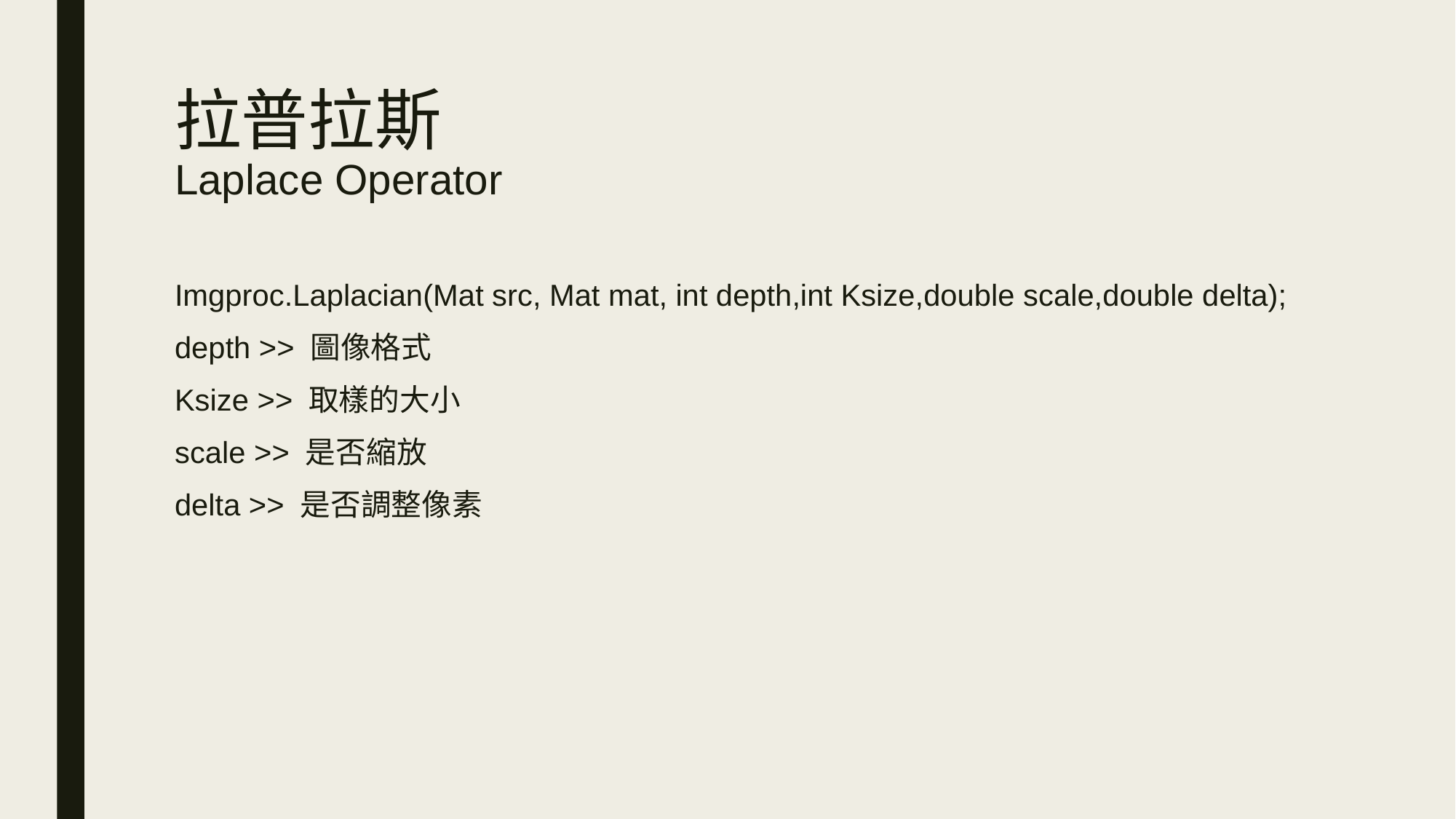

# 拉普拉斯 Laplace Operator
Imgproc.Laplacian(Mat src, Mat mat, int depth,int Ksize,double scale,double delta);
depth >> 圖像格式
Ksize >> 取樣的大小
scale >> 是否縮放
delta >> 是否調整像素